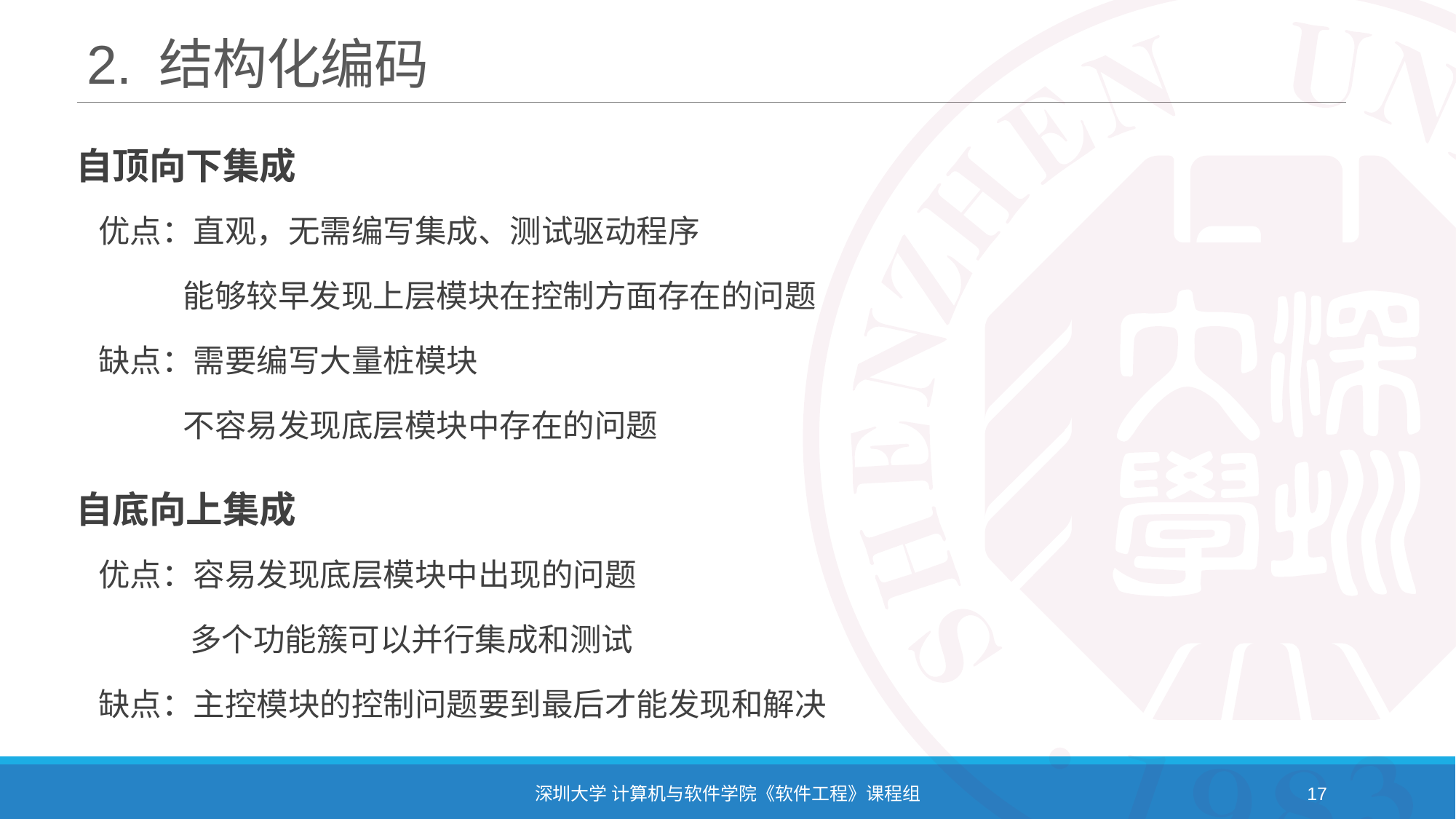

# 2. 结构化编码
自顶向下集成
优点：直观，无需编写集成、测试驱动程序
           能够较早发现上层模块在控制方面存在的问题
缺点：需要编写大量桩模块
           不容易发现底层模块中存在的问题
自底向上集成
优点：容易发现底层模块中出现的问题
            多个功能簇可以并行集成和测试
缺点：主控模块的控制问题要到最后才能发现和解决

深圳大学 计算机与软件学院《软件工程》课程组
17